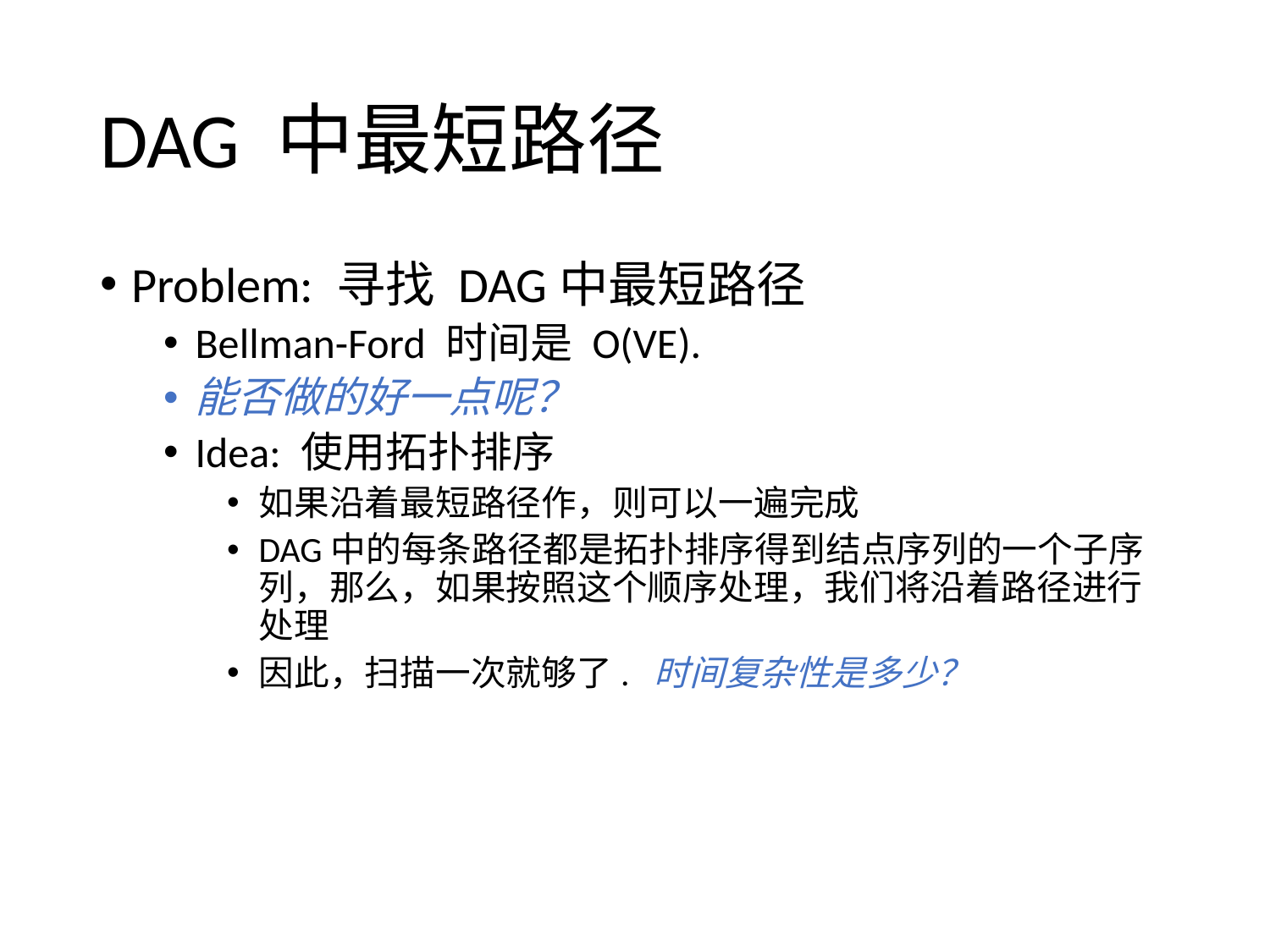

# DAG 中最短路径
Problem: 寻找 DAG中最短路径
Bellman-Ford 时间是 O(VE).
能否做的好一点呢？
Idea: 使用拓扑排序
如果沿着最短路径作，则可以一遍完成
DAG中的每条路径都是拓扑排序得到结点序列的一个子序列，那么，如果按照这个顺序处理，我们将沿着路径进行处理
因此，扫描一次就够了.  时间复杂性是多少？